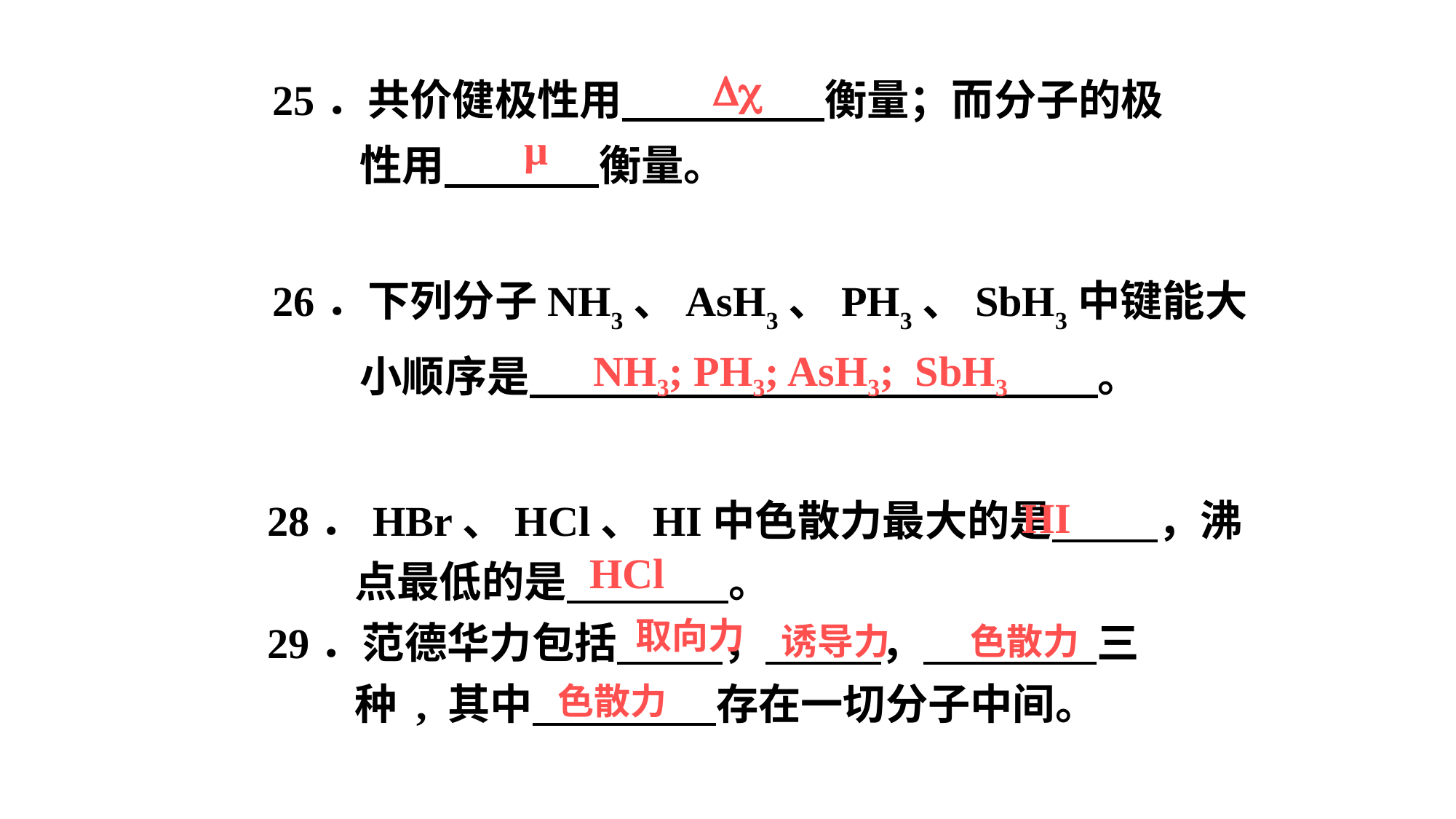

25．共价健极性用                     衡量；而分子的极
        性用                衡量。

26．下列分子NH3、AsH3、PH3、SbH3中键能大
        小顺序是               　　　　　　　　　　。

Δχ
μ
  NH3; PH3; AsH3;  SbH3
28．HBr、HCl、HI中色散力最大的是           ，沸
        点最低的是        　　。
29．范德华力包括           ，            ，                  三
        种 , 其中                   存在一切分子中间。

HI
HCl
取向力
诱导力
色散力
色散力